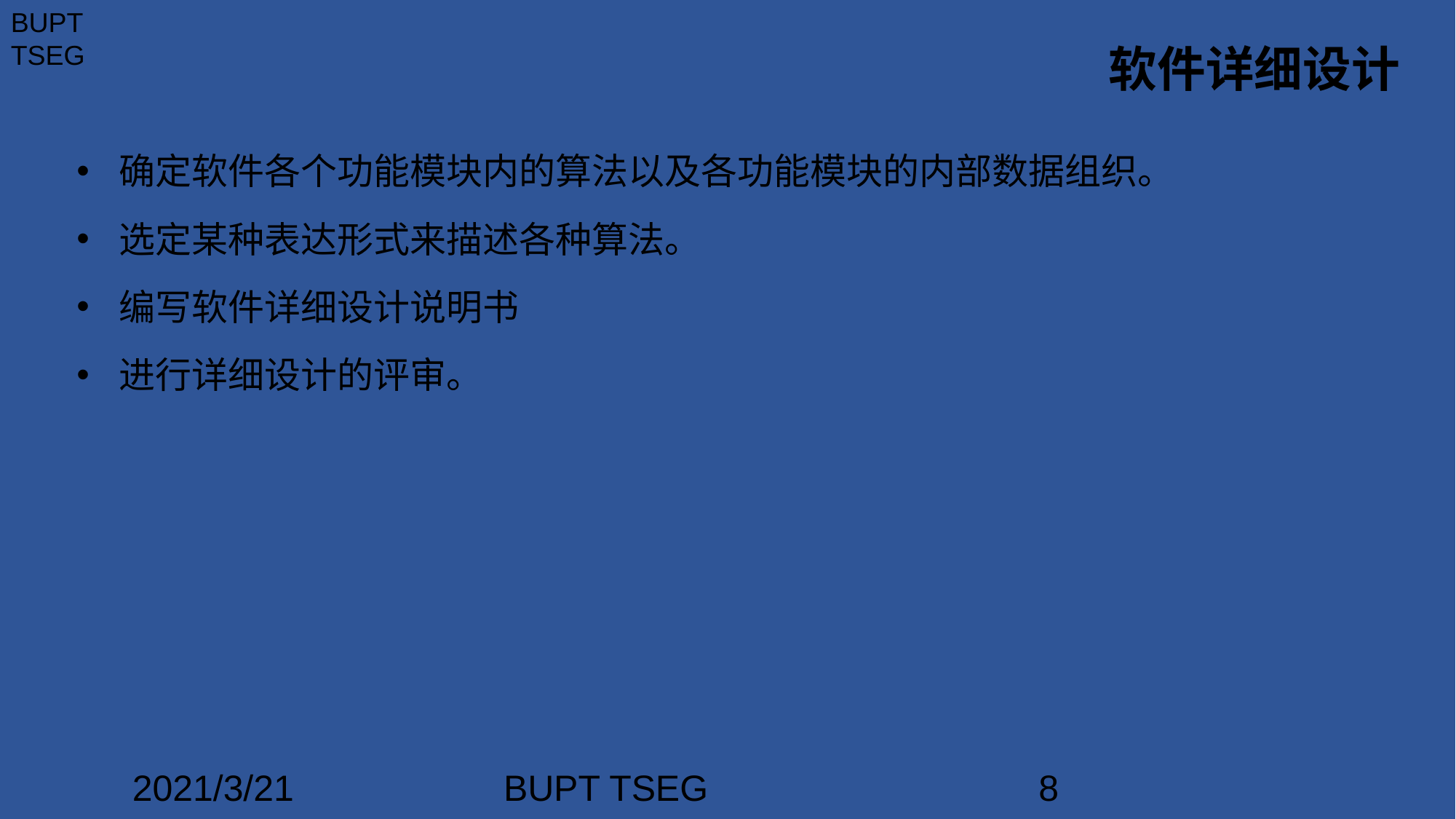

# 软件详细设计
确定软件各个功能模块内的算法以及各功能模块的内部数据组织。
选定某种表达形式来描述各种算法。
编写软件详细设计说明书
进行详细设计的评审。
2021/3/21
BUPT TSEG
8